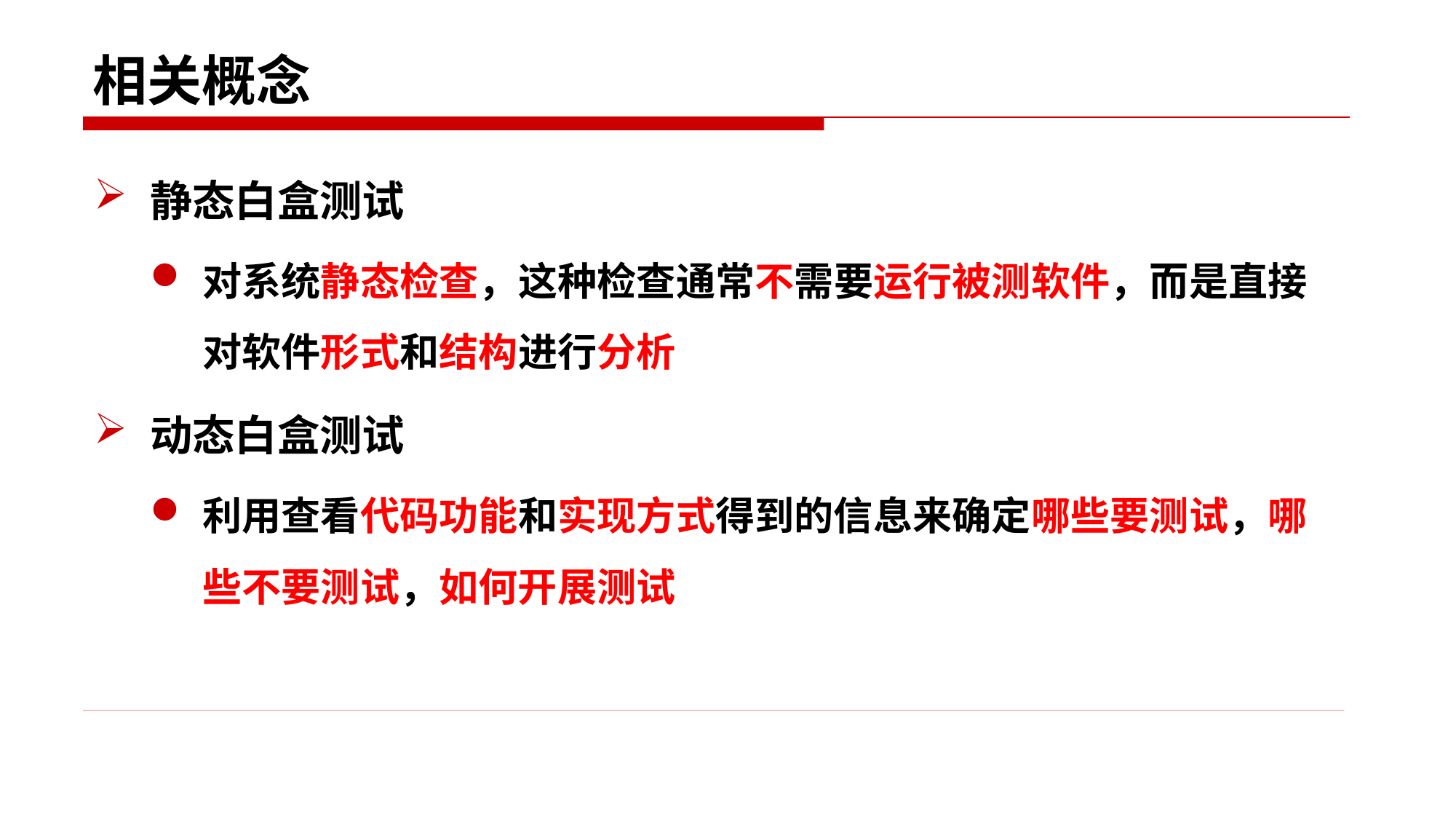

# 相关概念
静态白盒测试
对系统静态检查，这种检查通常不需要运行被测软件，而是直接对软件形式和结构进行分析
动态白盒测试
利用查看代码功能和实现方式得到的信息来确定哪些要测试，哪些不要测试，如何开展测试